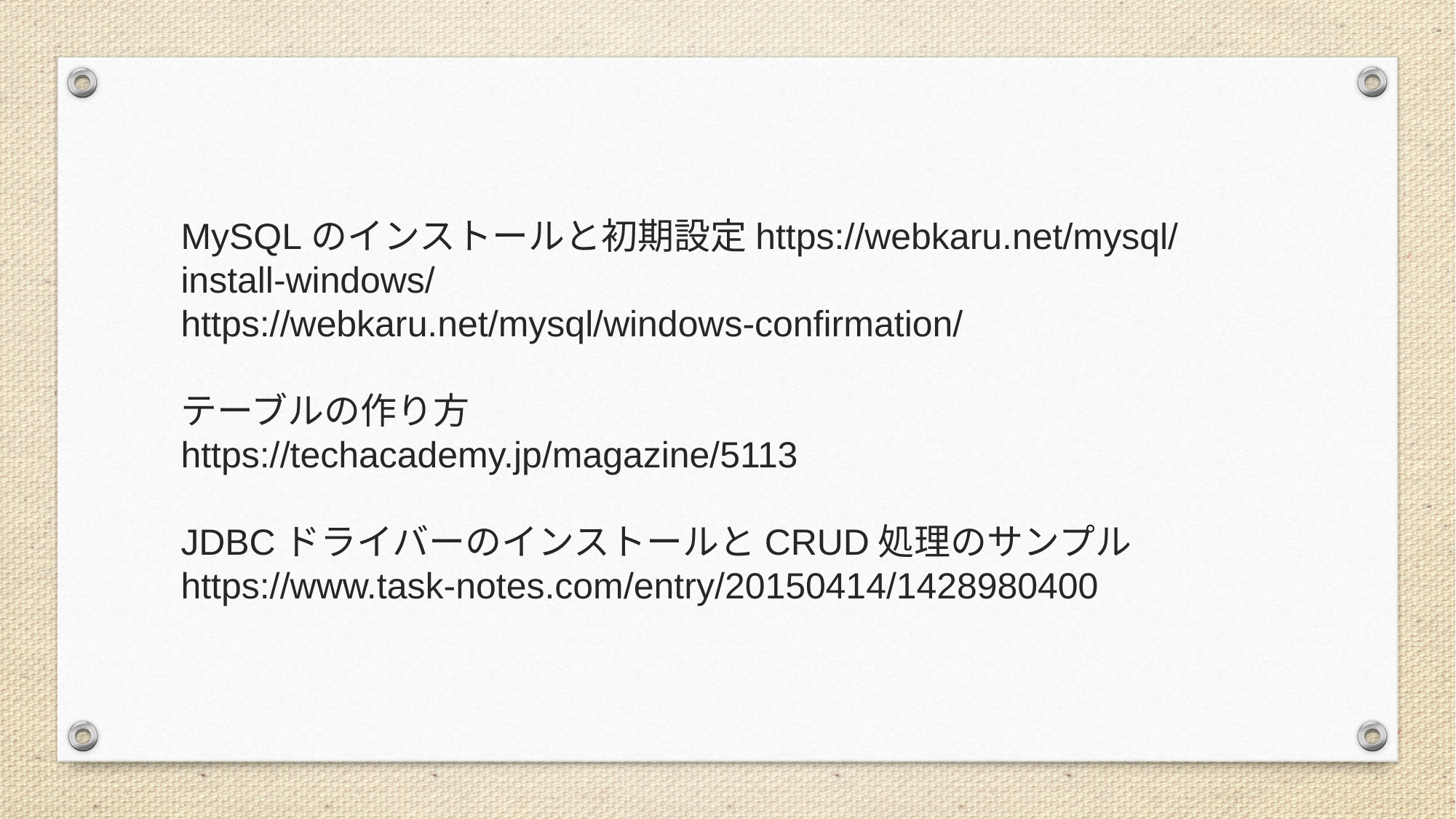

MySQLのインストールと初期設定https://webkaru.net/mysql/install-windows/
https://webkaru.net/mysql/windows-confirmation/
テーブルの作り方
https://techacademy.jp/magazine/5113
JDBCドライバーのインストールとCRUD処理のサンプル
https://www.task-notes.com/entry/20150414/1428980400